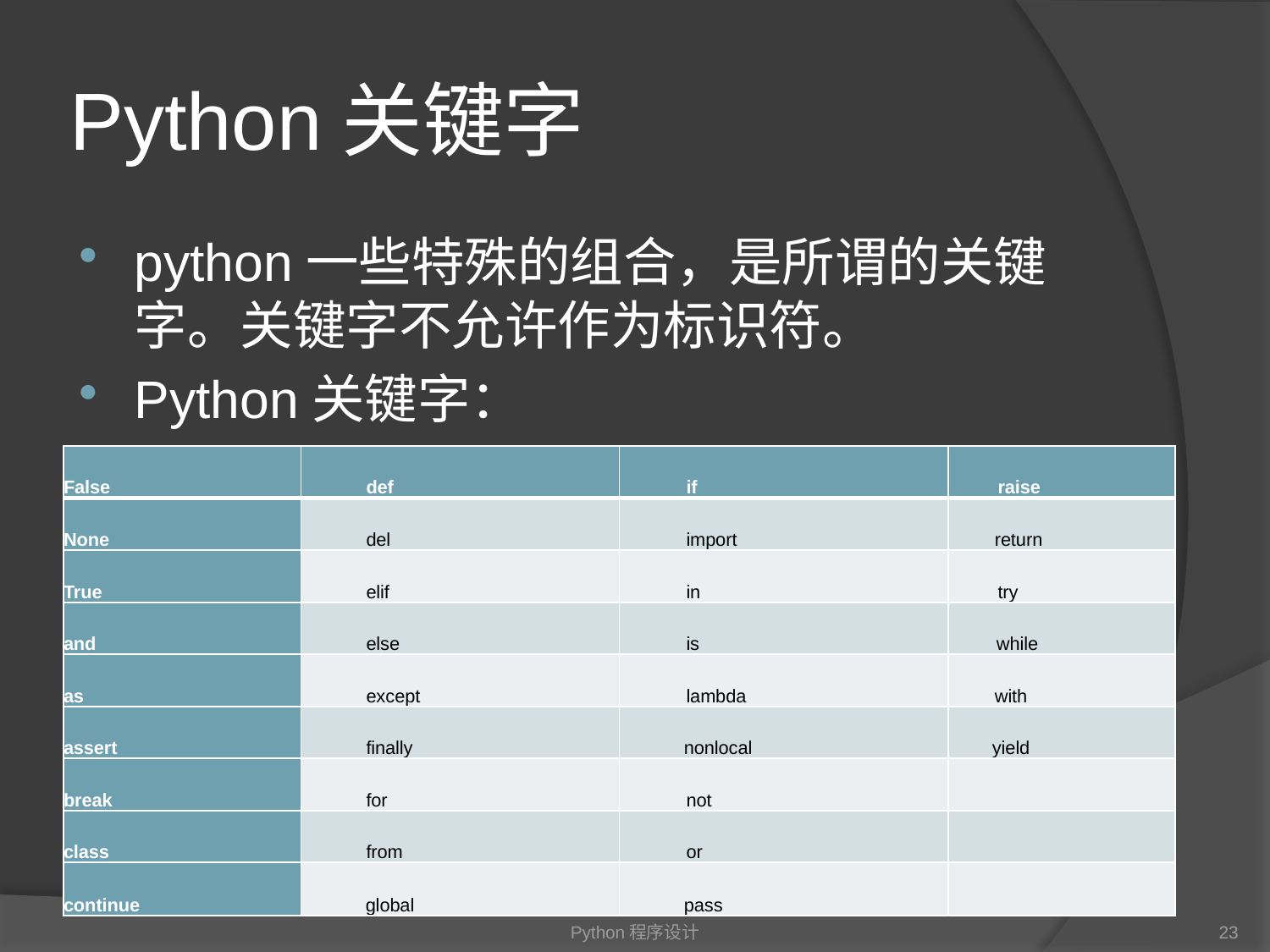

# Python关键字
python一些特殊的组合，是所谓的关键字。关键字不允许作为标识符。
Python关键字：

| False | def | if | raise |
| --- | --- | --- | --- |
| None | del | import | return |
| True | elif | in | try |
| and | else | is | while |
| as | except | lambda | with |
| assert | finally | nonlocal | yield |
| break | for | not |  |
| class | from | or |  |
| continue | global | pass |  |
Python程序设计
23